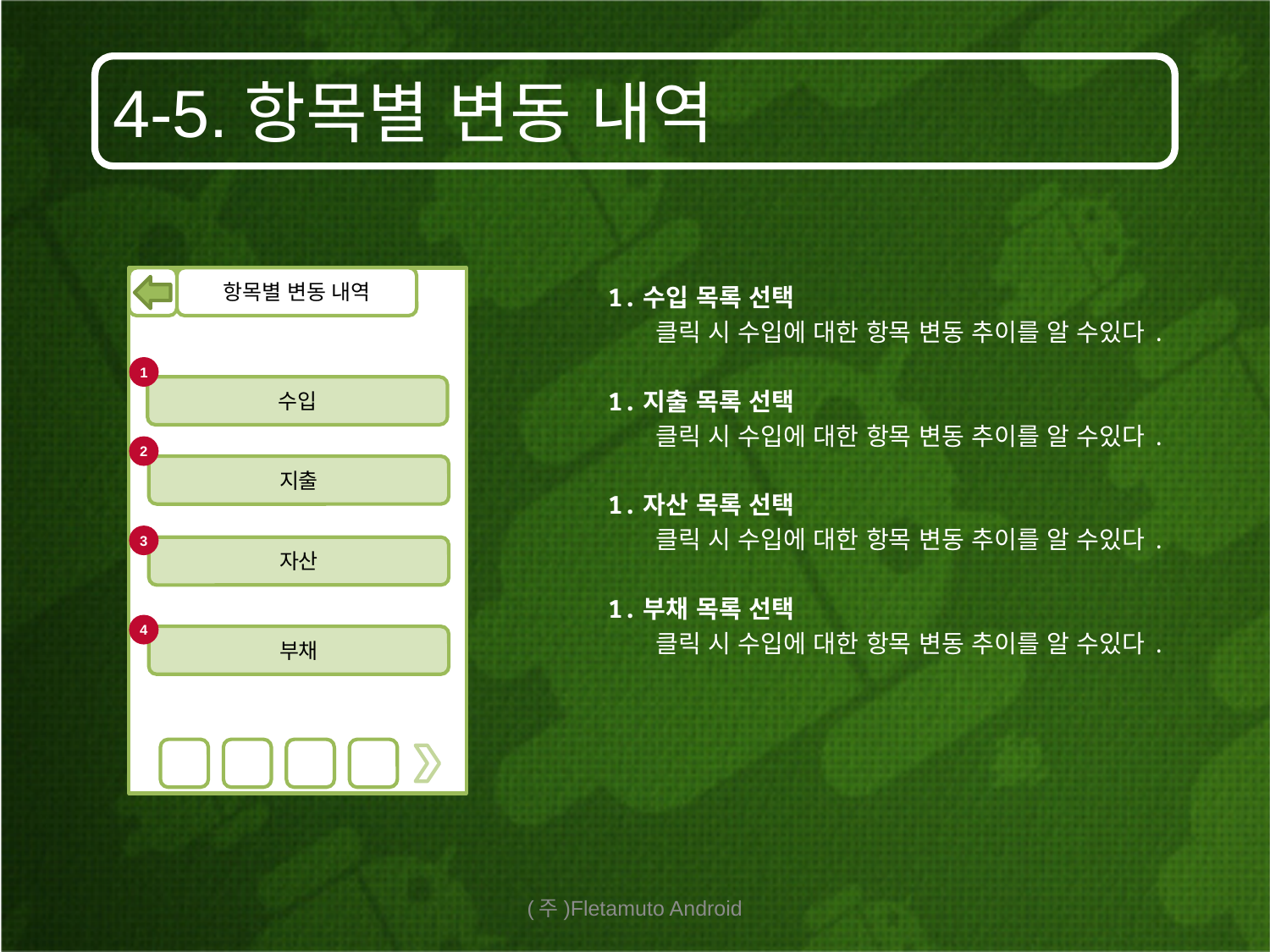

4-5.항목별 변동 내역

항목별 변동 내역
1.수입 목록 선택
	클릭 시 수입에 대한 항목 변동 추이를 알 수있다.

1.지출 목록 선택
	클릭 시 수입에 대한 항목 변동 추이를 알 수있다.

1.자산 목록 선택
	클릭 시 수입에 대한 항목 변동 추이를 알 수있다.

1.부채 목록 선택
	클릭 시 수입에 대한 항목 변동 추이를 알 수있다.

1
수입
2
지출
3
자산
4
부채

(주)Fletamuto Android